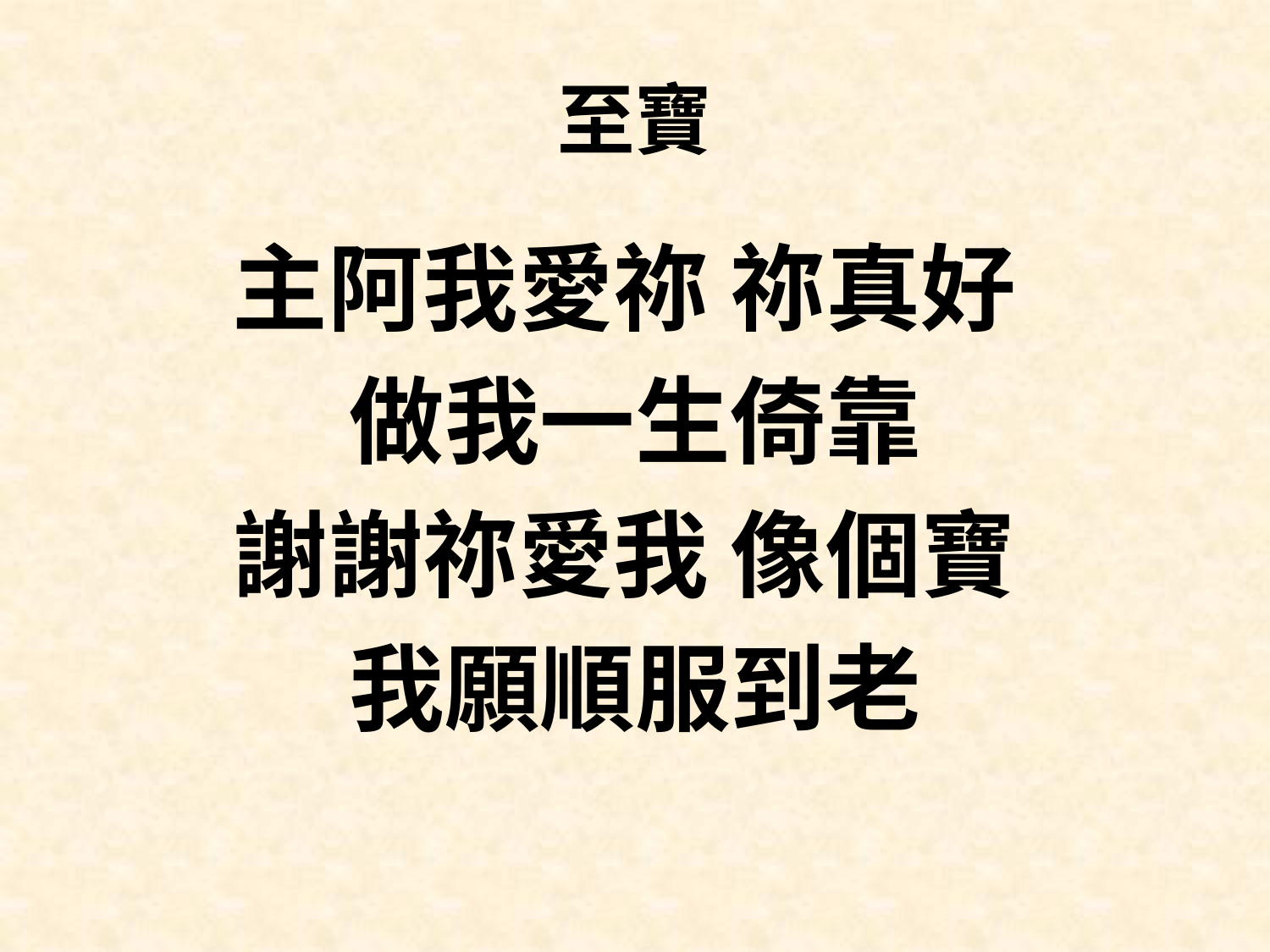

# 至寶
主阿我愛祢 祢真好
做我一生倚靠
謝謝祢愛我 像個寶
我願順服到老